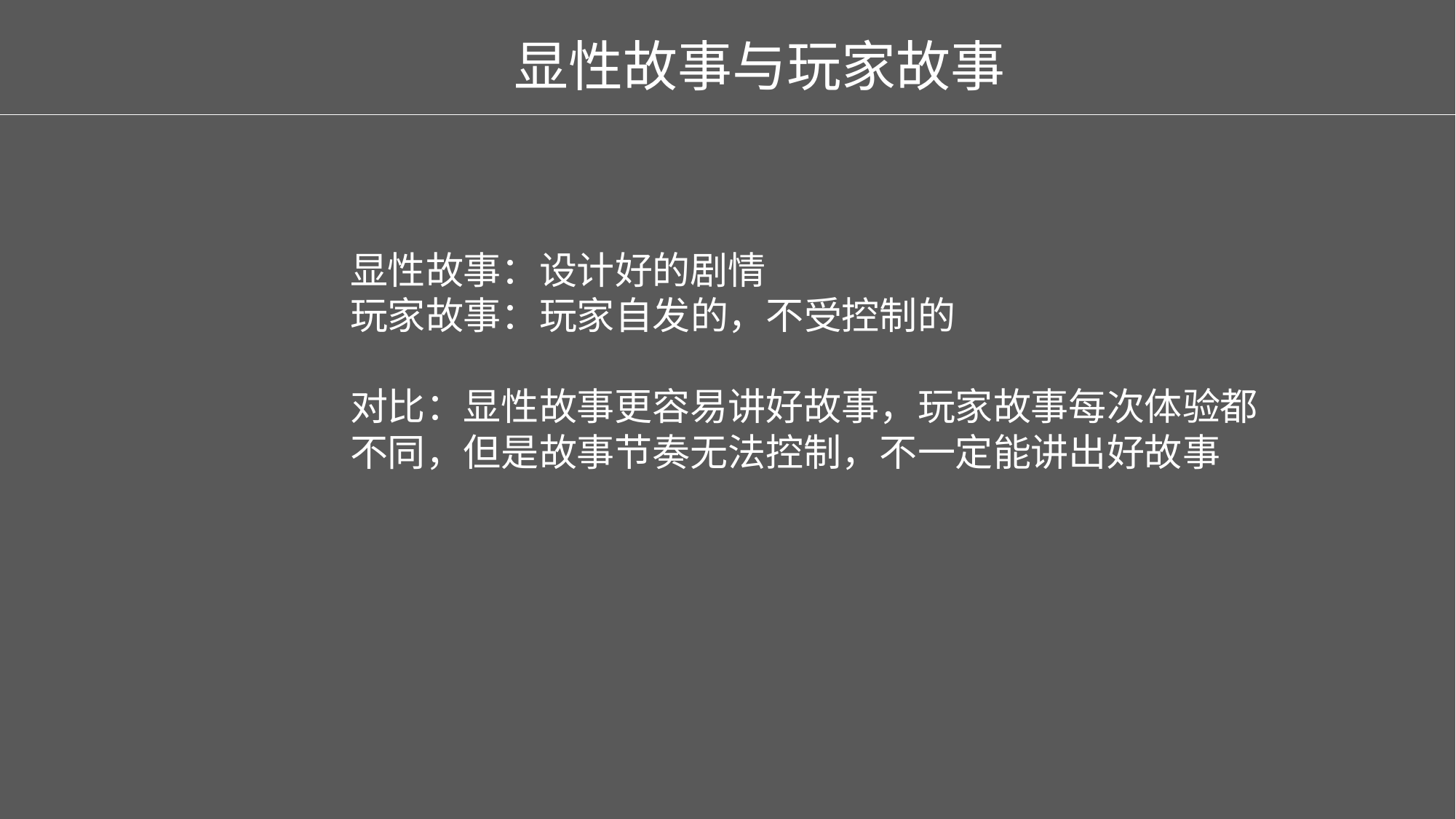

显性故事与玩家故事
显性故事：设计好的剧情
玩家故事：玩家自发的，不受控制的

对比：显性故事更容易讲好故事，玩家故事每次体验都不同，但是故事节奏无法控制，不一定能讲出好故事